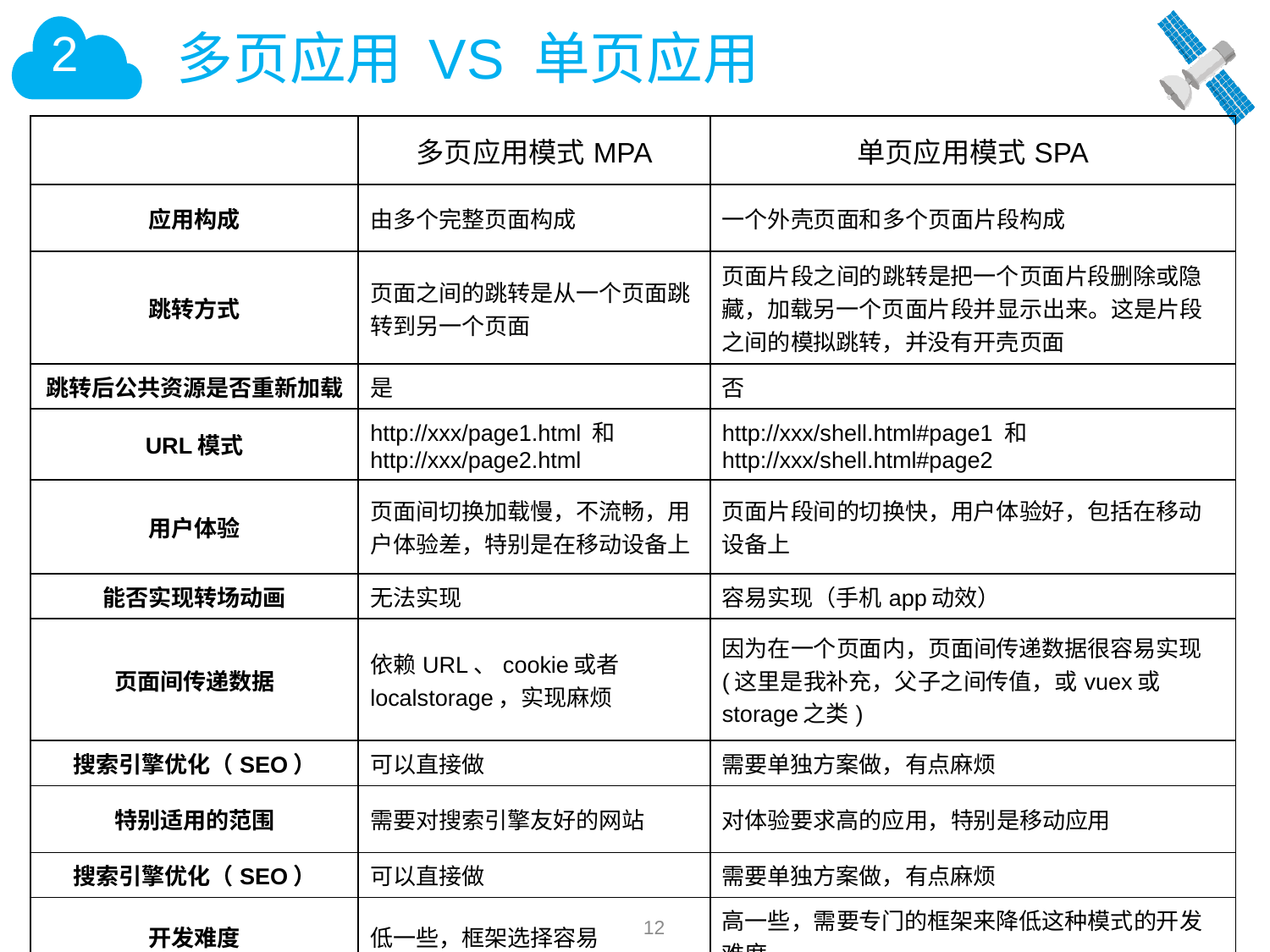

# 多页应用 VS 单页应用
|  | 多页应用模式MPA | 单页应用模式SPA |
| --- | --- | --- |
| 应用构成 | 由多个完整页面构成 | 一个外壳页面和多个页面片段构成 |
| 跳转方式 | 页面之间的跳转是从一个页面跳转到另一个页面 | 页面片段之间的跳转是把一个页面片段删除或隐藏，加载另一个页面片段并显示出来。这是片段之间的模拟跳转，并没有开壳页面 |
| 跳转后公共资源是否重新加载 | 是 | 否 |
| URL模式 | http://xxx/page1.html 和 http://xxx/page2.html | http://xxx/shell.html#page1 和 http://xxx/shell.html#page2 |
| 用户体验 | 页面间切换加载慢，不流畅，用户体验差，特别是在移动设备上 | 页面片段间的切换快，用户体验好，包括在移动设备上 |
| 能否实现转场动画 | 无法实现 | 容易实现（手机app动效） |
| 页面间传递数据 | 依赖URL、cookie或者localstorage，实现麻烦 | 因为在一个页面内，页面间传递数据很容易实现(这里是我补充，父子之间传值，或vuex或storage之类) |
| 搜索引擎优化（SEO） | 可以直接做 | 需要单独方案做，有点麻烦 |
| 特别适用的范围 | 需要对搜索引擎友好的网站 | 对体验要求高的应用，特别是移动应用 |
| 搜索引擎优化（SEO） | 可以直接做 | 需要单独方案做，有点麻烦 |
| 开发难度 | 低一些，框架选择容易 | 高一些，需要专门的框架来降低这种模式的开发难度 |
12